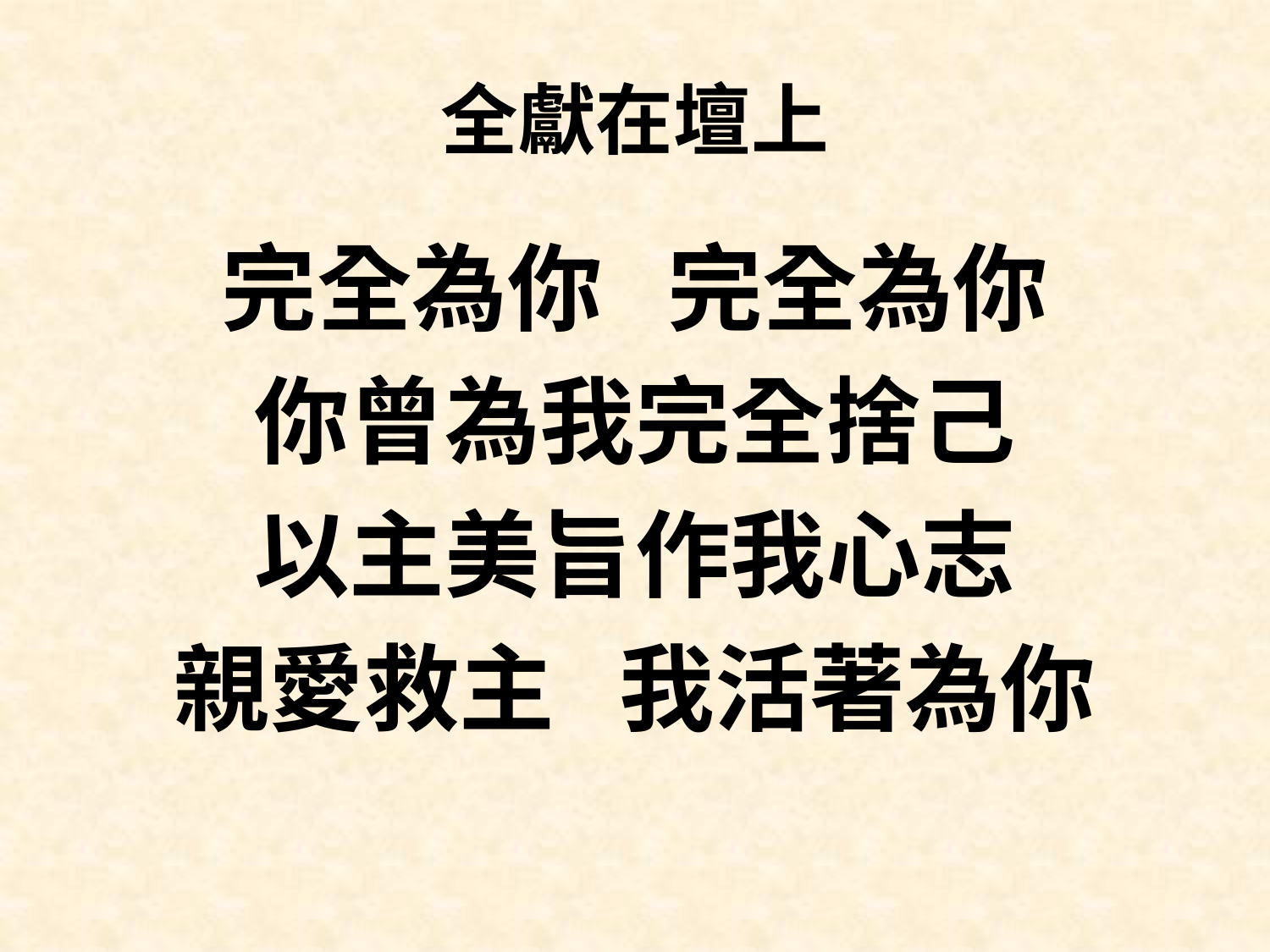

# 全獻在壇上
完全為你   完全為你
你曾為我完全捨己
以主美旨作我心志
親愛救主   我活著為你